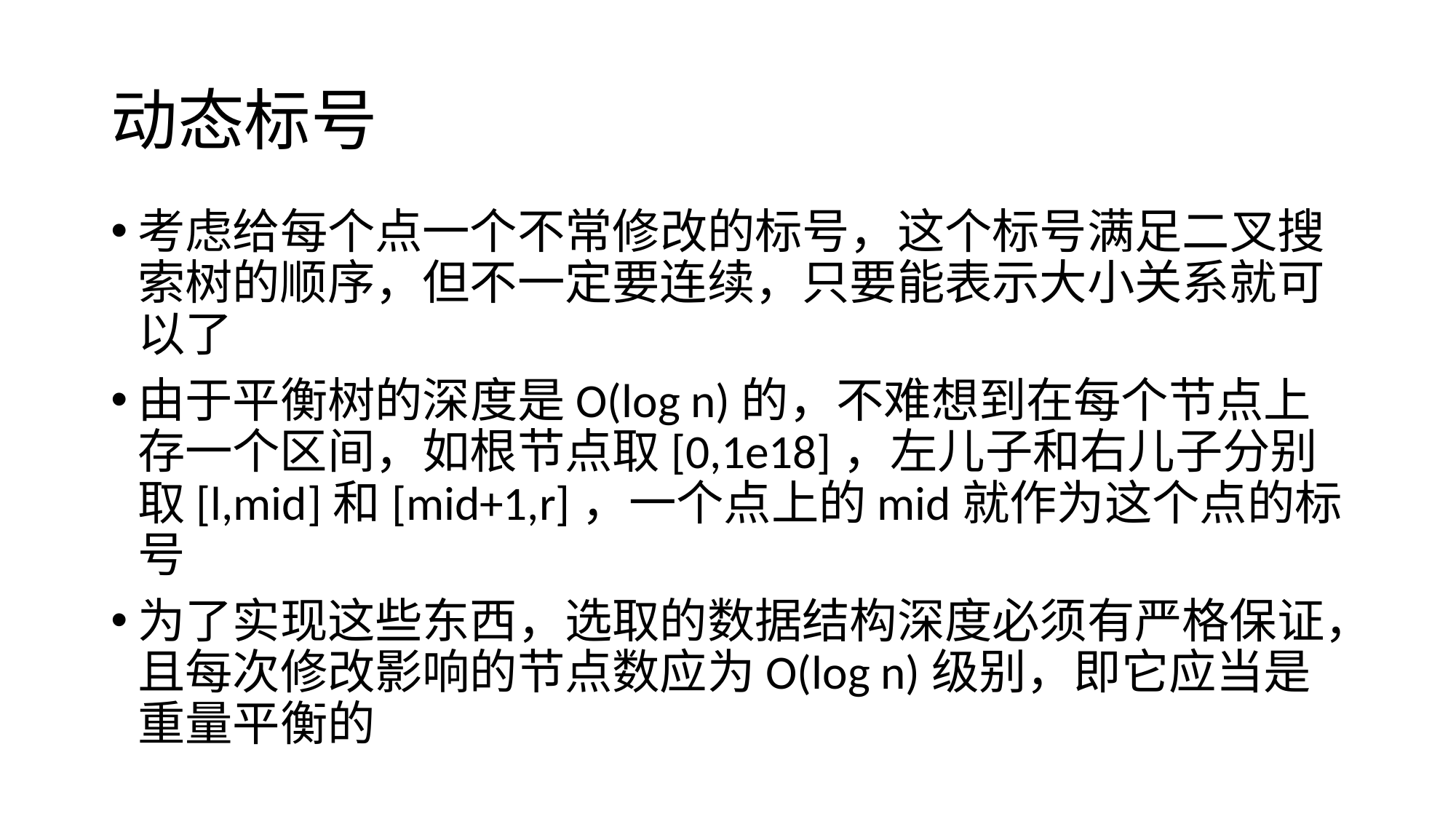

# 动态标号
考虑给每个点一个不常修改的标号，这个标号满足二叉搜索树的顺序，但不一定要连续，只要能表示大小关系就可以了
由于平衡树的深度是O(log n)的，不难想到在每个节点上存一个区间，如根节点取[0,1e18]，左儿子和右儿子分别取[l,mid]和[mid+1,r]，一个点上的mid就作为这个点的标号
为了实现这些东西，选取的数据结构深度必须有严格保证，且每次修改影响的节点数应为O(log n)级别，即它应当是重量平衡的